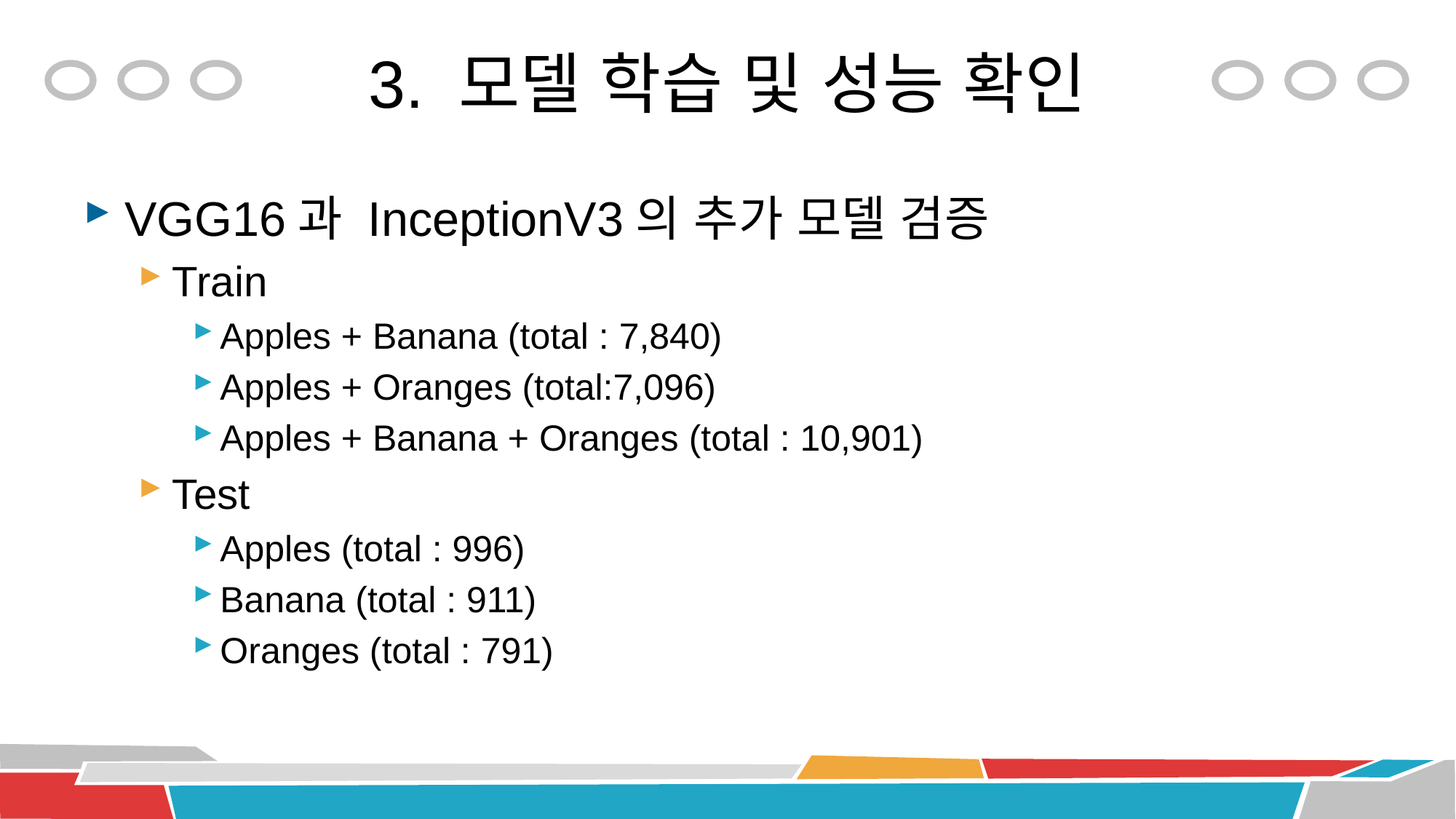

# 3. 모델 학습 및 성능 확인
VGG16과 InceptionV3의 추가 모델 검증
Train
Apples + Banana (total : 7,840)
Apples + Oranges (total:7,096)
Apples + Banana + Oranges (total : 10,901)
Test
Apples (total : 996)
Banana (total : 911)
Oranges (total : 791)